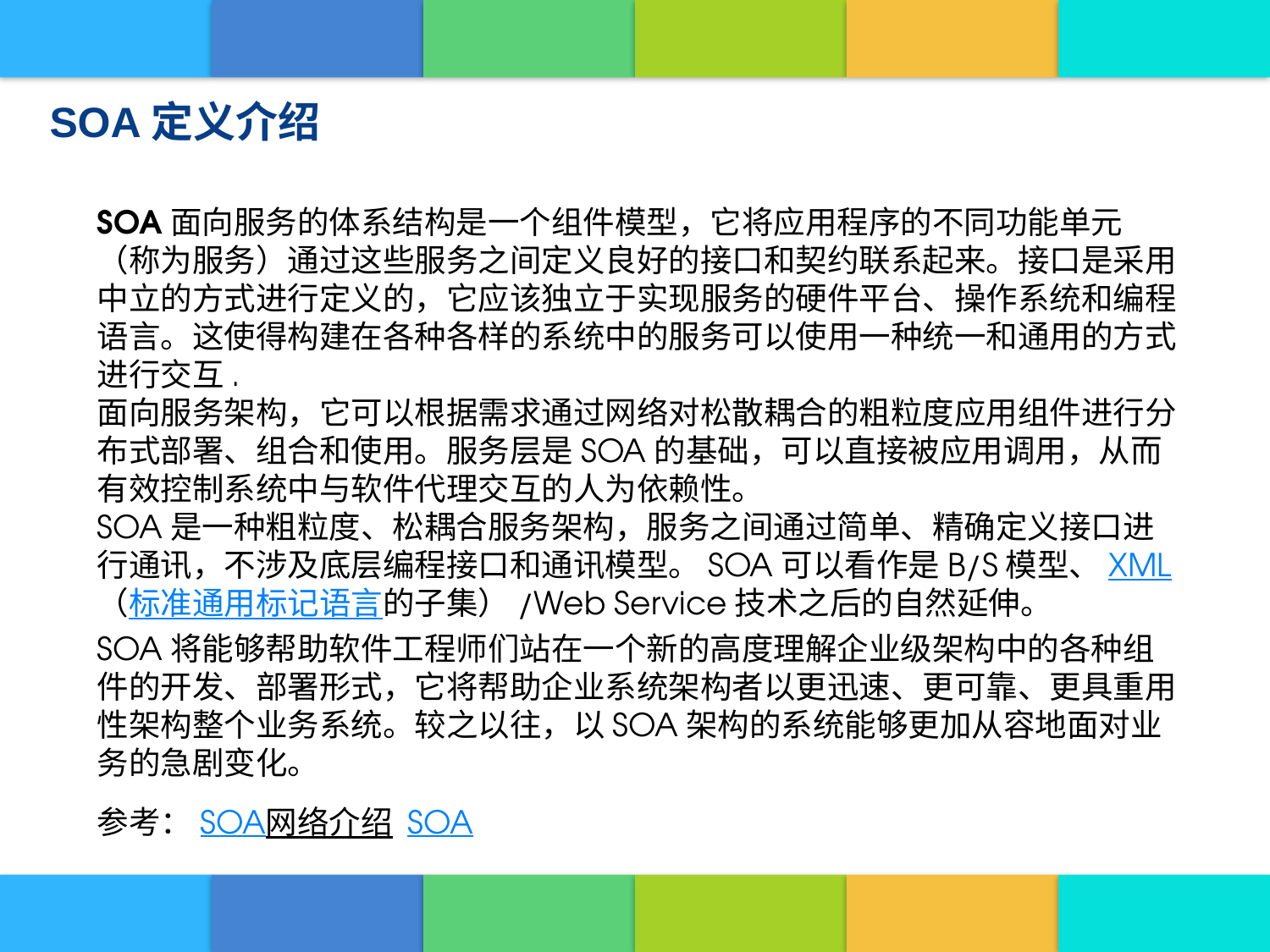

SOA定义介绍
SOA面向服务的体系结构是一个组件模型，它将应用程序的不同功能单元（称为服务）通过这些服务之间定义良好的接口和契约联系起来。接口是采用中立的方式进行定义的，它应该独立于实现服务的硬件平台、操作系统和编程语言。这使得构建在各种各样的系统中的服务可以使用一种统一和通用的方式进行交互.
面向服务架构，它可以根据需求通过网络对松散耦合的粗粒度应用组件进行分布式部署、组合和使用。服务层是SOA的基础，可以直接被应用调用，从而有效控制系统中与软件代理交互的人为依赖性。
SOA是一种粗粒度、松耦合服务架构，服务之间通过简单、精确定义接口进行通讯，不涉及底层编程接口和通讯模型。SOA可以看作是B/S模型、XML（标准通用标记语言的子集）/Web Service技术之后的自然延伸。
SOA将能够帮助软件工程师们站在一个新的高度理解企业级架构中的各种组件的开发、部署形式，它将帮助企业系统架构者以更迅速、更可靠、更具重用性架构整个业务系统。较之以往，以SOA架构的系统能够更加从容地面对业务的急剧变化。
参考：SOA网络介绍 SOA